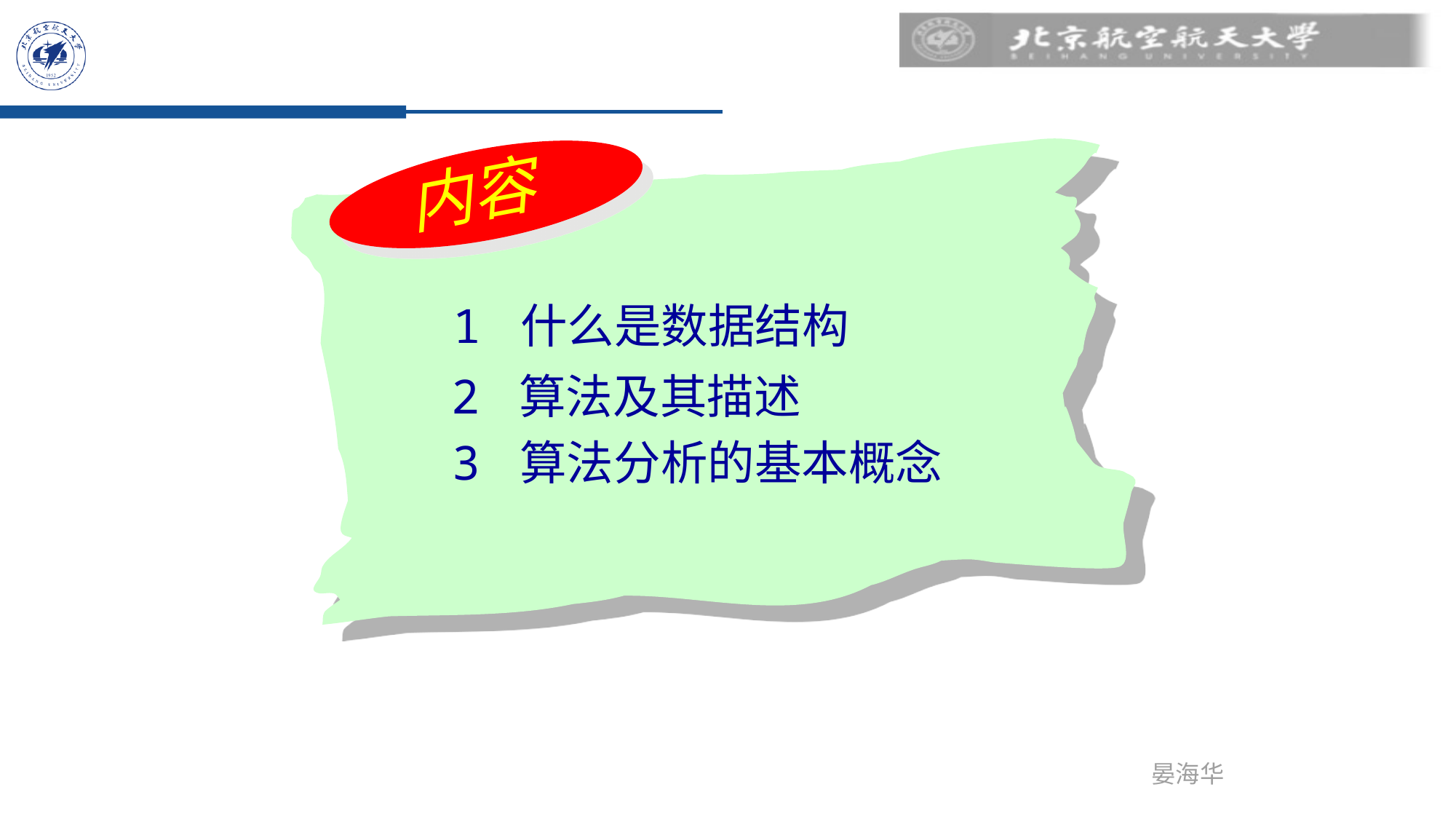

内容

1 什么是数据结构
2 算法及其描述
3 算法分析的基本概念